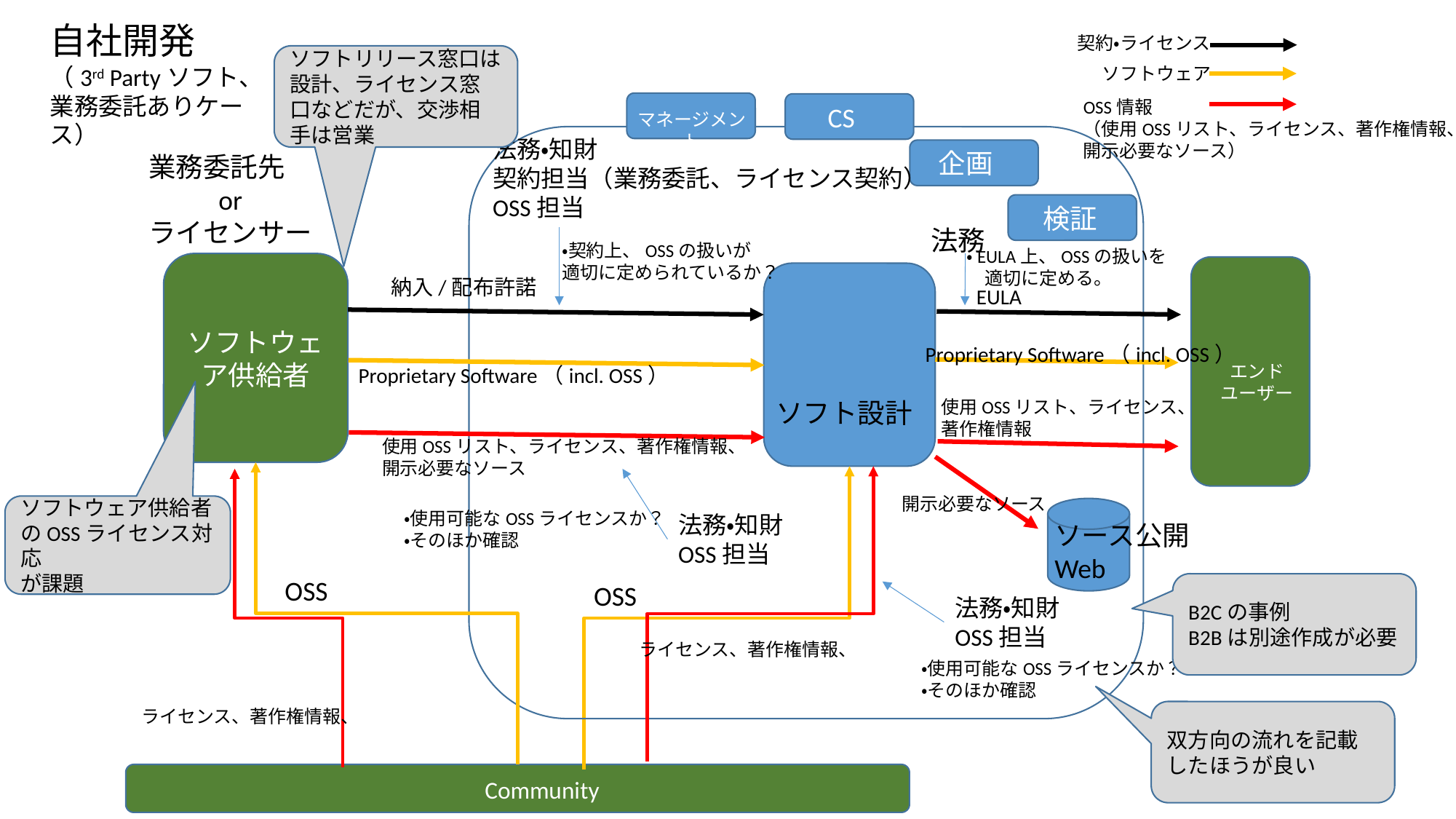

自社開発
（3rd Partyソフト、業務委託ありケース）
契約・ライセンス

ソフトリリース窓口は設計、ライセンス窓口などだが、交渉相手は営業
ソフトウェア

OSS情報
（使用OSSリスト、ライセンス、著作権情報、
開示必要なソース）

CS
マネージメント

法務・知財
契約担当（業務委託、ライセンス契約）
OSS担当

企画
業務委託先
or
ライセンサー

検証
法務
・契約上、OSSの扱いが
適切に定められているか？
・EULA上、OSSの扱いを
　適切に定める。
ソフトウェア供給者

納入/配布許諾
EULA
Proprietary Software（incl. OSS）
エンド
ユーザー
Proprietary Software（incl. OSS）
使用OSSリスト、ライセンス、
著作権情報
ソフト設計

使用OSSリスト、ライセンス、著作権情報、
開示必要なソース

開示必要なソース
ソフトウェア供給者
のOSSライセンス対応
が課題

・使用可能なOSSライセンスか？
・そのほか確認
法務・知財
OSS担当
ソース公開
Web
OSS
OSS
B2Cの事例
B2Bは別途作成が必要
法務・知財
OSS担当
ライセンス、著作権情報、
・使用可能なOSSライセンスか？
・そのほか確認
ライセンス、著作権情報、
双方向の流れを記載したほうが良い
CC0-1.0

Community